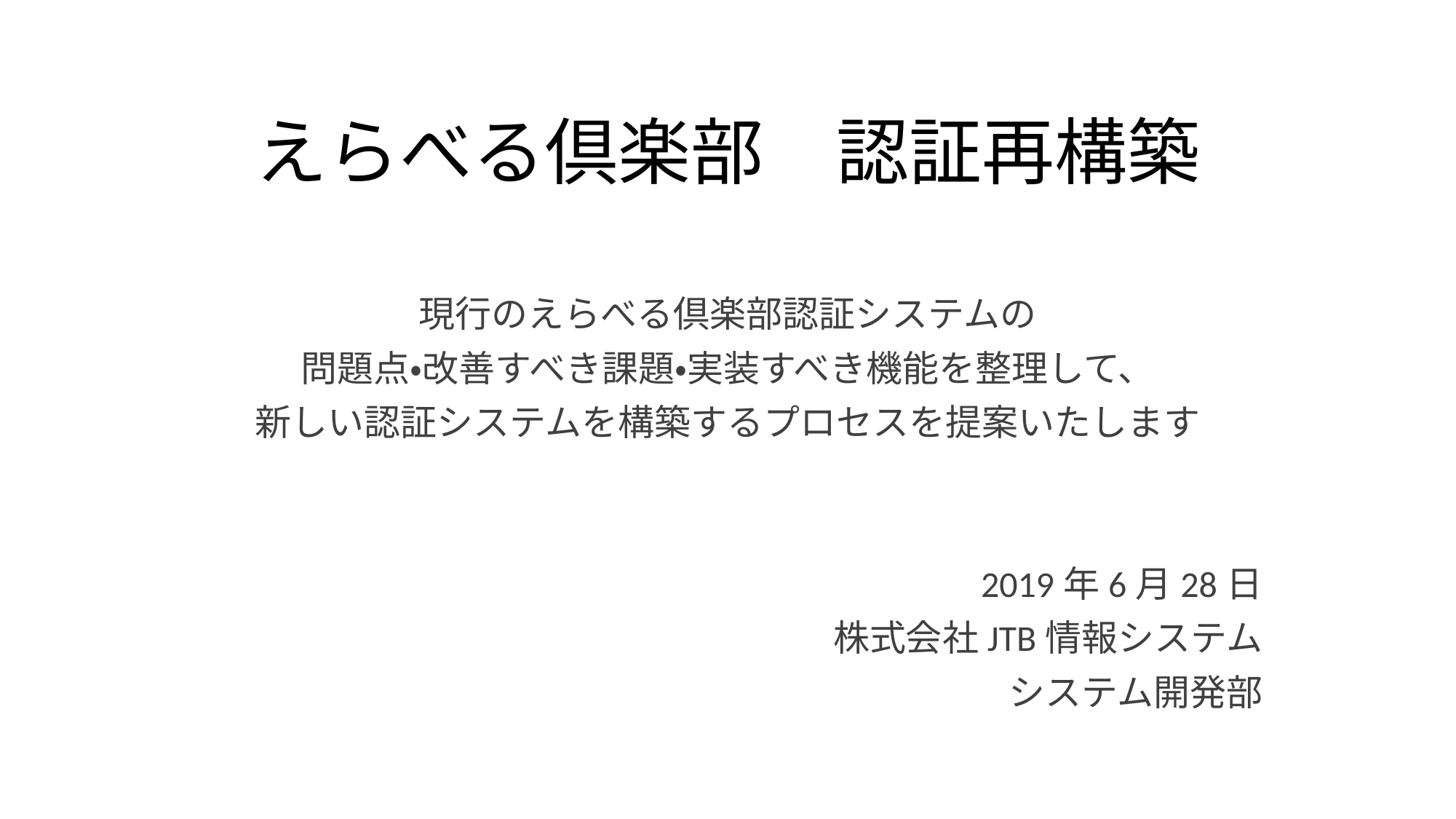

# えらべる倶楽部　認証再構築
現行のえらべる倶楽部認証システムの
問題点・改善すべき課題・実装すべき機能を整理して、
新しい認証システムを構築するプロセスを提案いたします
2019年6月28日
株式会社JTB情報システム
システム開発部